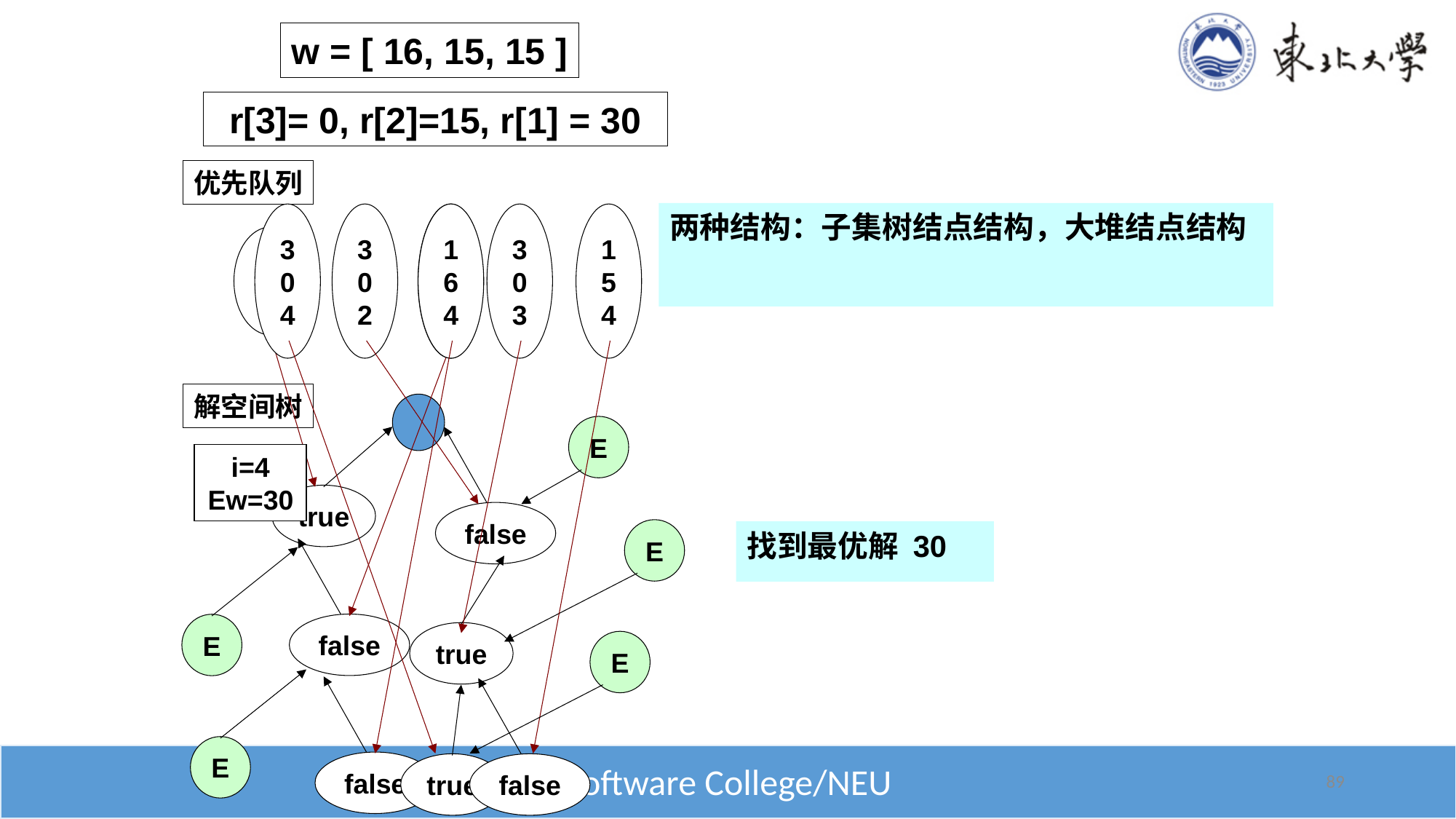

w = [ 16, 15, 15 ]
r[3]= 0, r[2]=15, r[1] = 30
优先队列
两种结构：子集树结点结构，大堆结点结构
30
4
30
2
31
3
16
4
30
3
15
4
46
2

解空间树

E

i=2
Ew=0
i=3
Ew=15
i=4
Ew=30
i=3
Ew=16
i=1
E=0
i=2
Ew=16
true

false
E
找到最优解 30

true
false
E
E

E
true
false
false
89